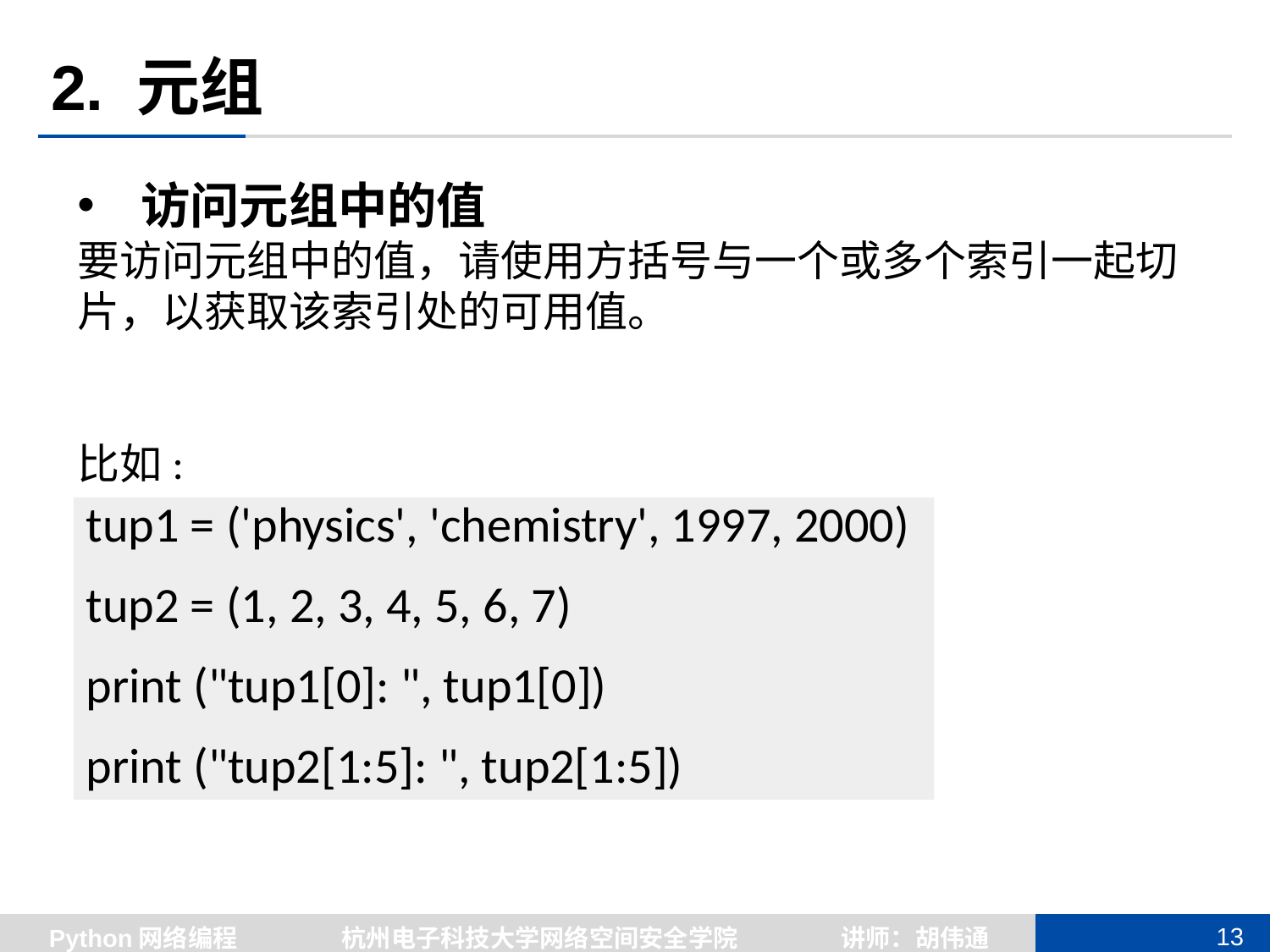

# 2. 元组
访问元组中的值
要访问元组中的值，请使用方括号与一个或多个索引一起切片，以获取该索引处的可用值。

比如:

tup1 = ('physics', 'chemistry', 1997, 2000)
tup2 = (1, 2, 3, 4, 5, 6, 7)
print ("tup1[0]: ", tup1[0])
print ("tup2[1:5]: ", tup2[1:5])